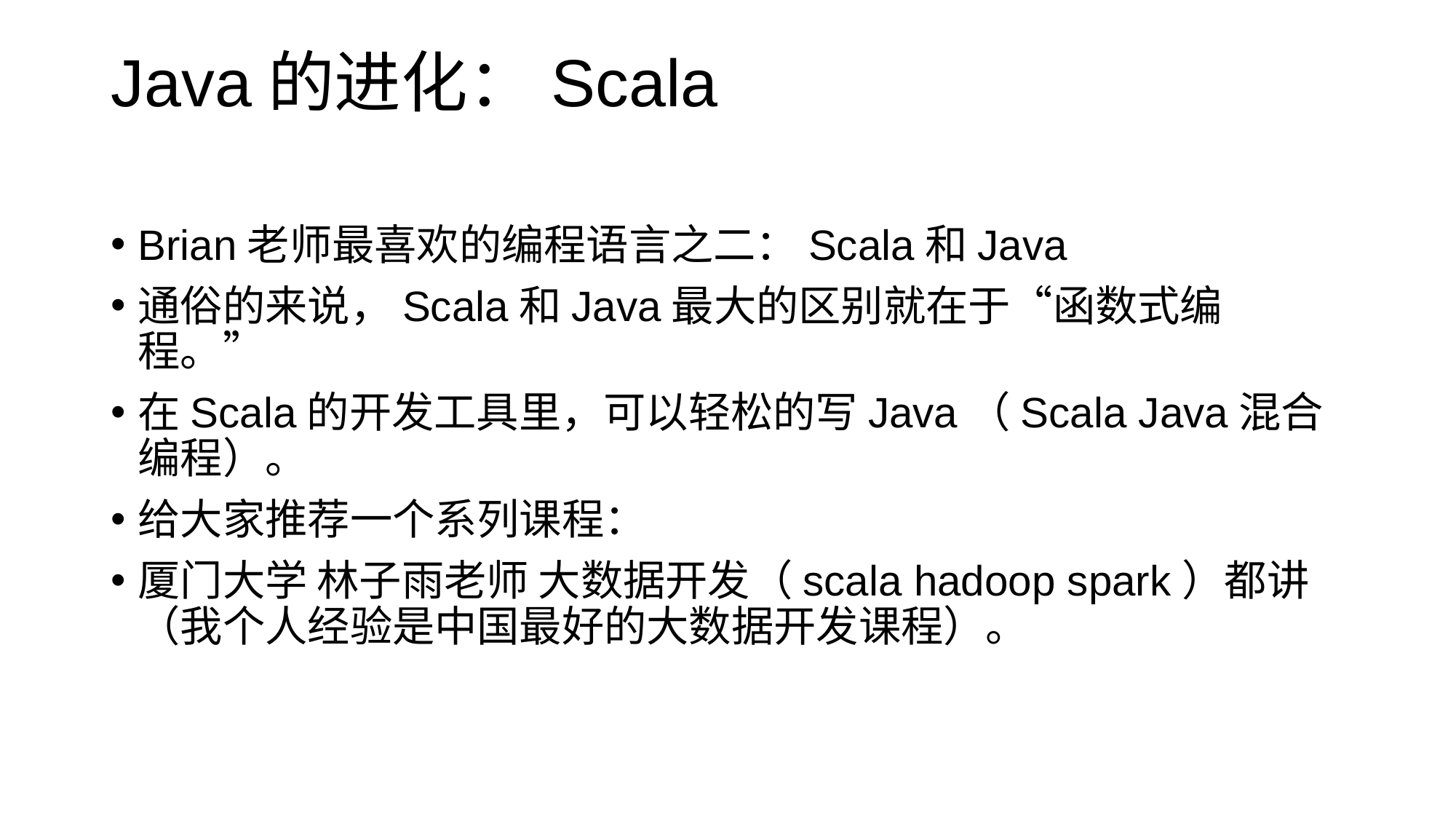

# Java的进化：Scala
Brian老师最喜欢的编程语言之二：Scala和Java
通俗的来说，Scala和Java最大的区别就在于“函数式编程。”
在Scala的开发工具里，可以轻松的写Java（Scala Java混合编程）。
给大家推荐一个系列课程：
厦门大学 林子雨老师 大数据开发（scala hadoop spark）都讲（我个人经验是中国最好的大数据开发课程）。